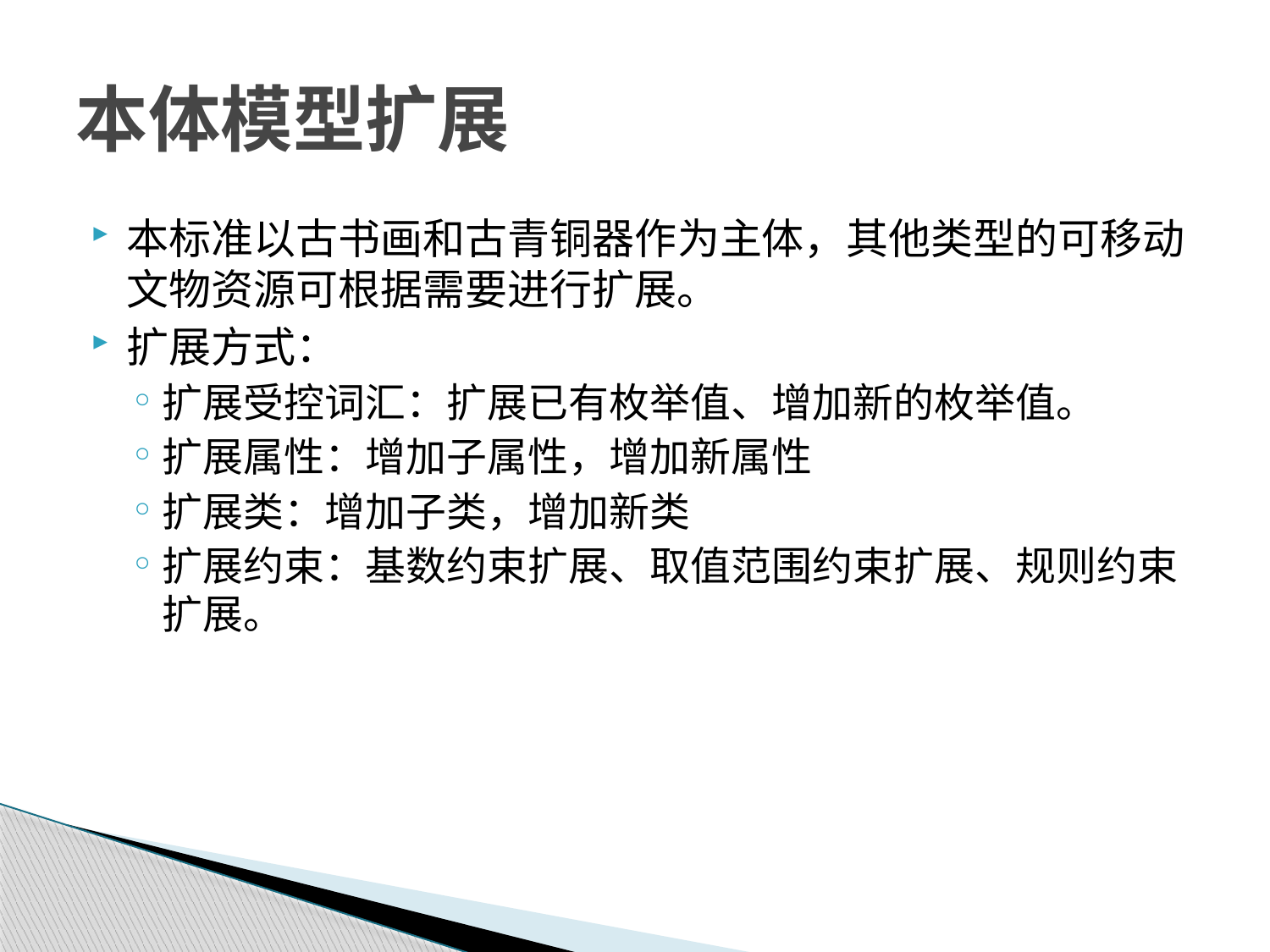

# 本体模型扩展
本标准以古书画和古青铜器作为主体，其他类型的可移动文物资源可根据需要进行扩展。
扩展方式：
扩展受控词汇：扩展已有枚举值、增加新的枚举值。
扩展属性：增加子属性，增加新属性
扩展类：增加子类，增加新类
扩展约束：基数约束扩展、取值范围约束扩展、规则约束扩展。